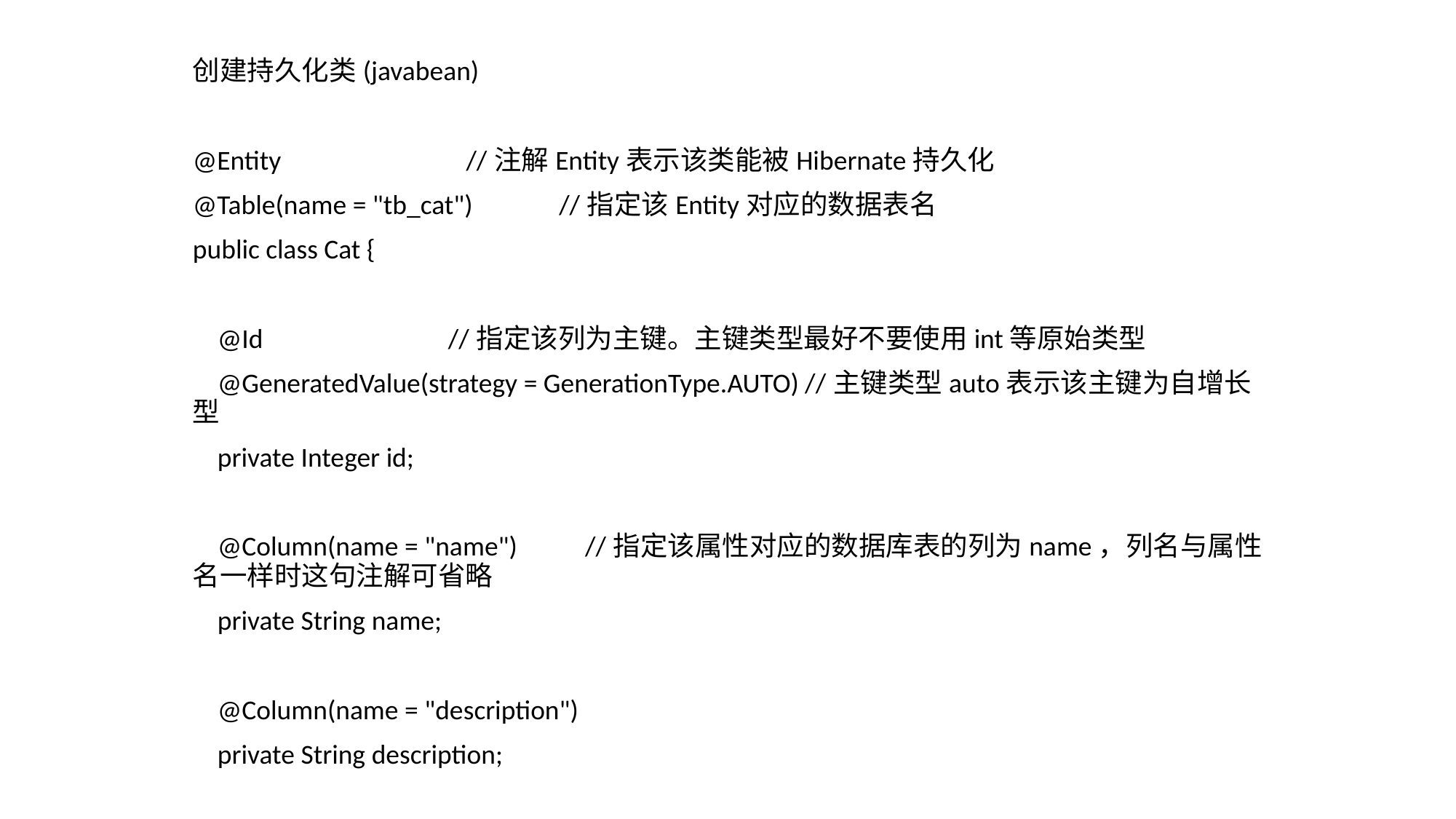

创建持久化类(javabean)

@Entity                              //注解Entity表示该类能被Hibernate持久化
@Table(name = "tb_cat")              //指定该Entity对应的数据表名
public class Cat {

    @Id                              //指定该列为主键。主键类型最好不要使用int等原始类型
    @GeneratedValue(strategy = GenerationType.AUTO) //主键类型auto表示该主键为自增长型
    private Integer id;

    @Column(name = "name")           //指定该属性对应的数据库表的列为name，列名与属性名一样时这句注解可省略
    private String name;

    @Column(name = "description")
    private String description;